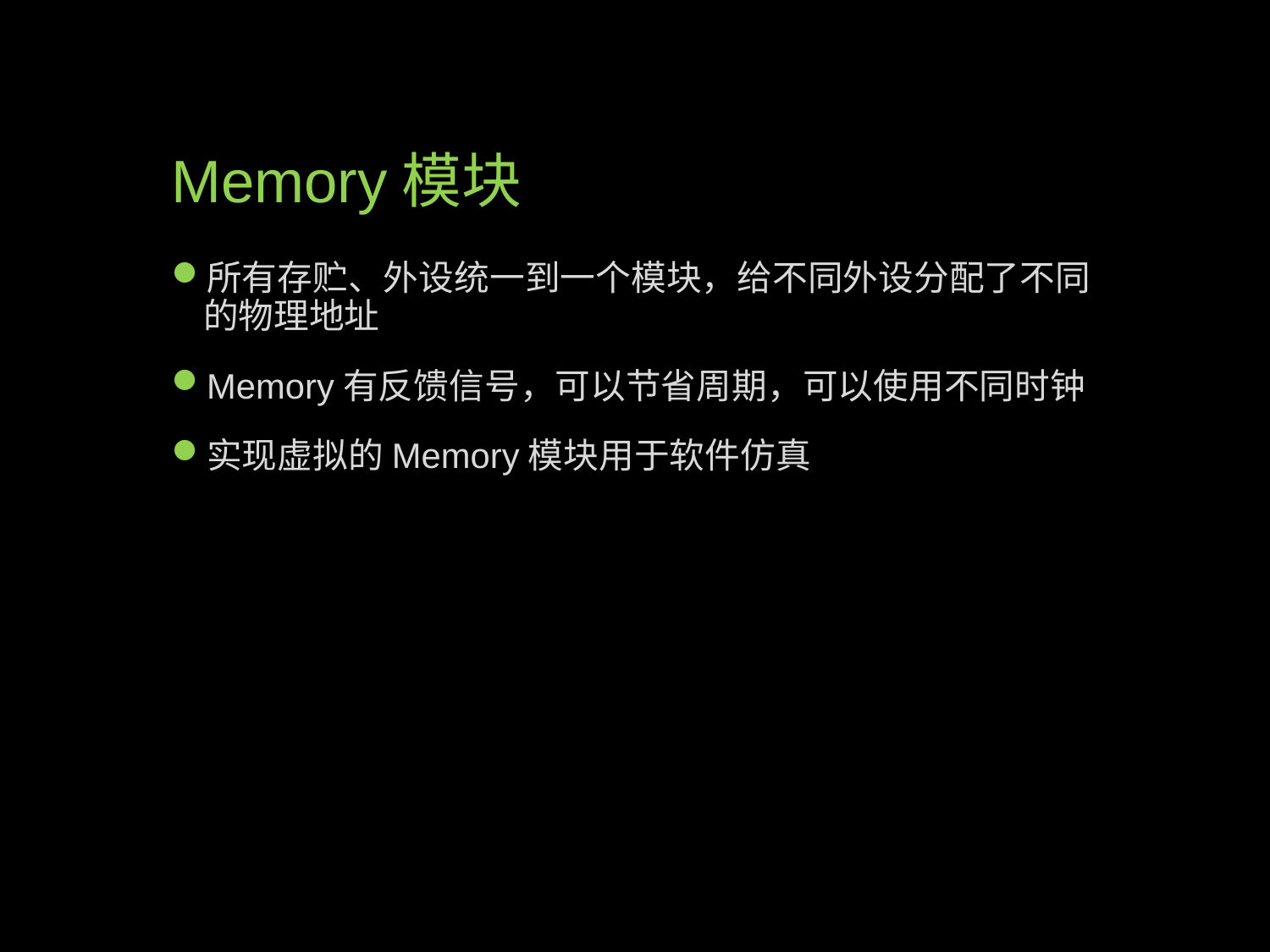

# Memory模块
所有存贮、外设统一到一个模块，给不同外设分配了不同的物理地址
Memory有反馈信号，可以节省周期，可以使用不同时钟
实现虚拟的Memory模块用于软件仿真